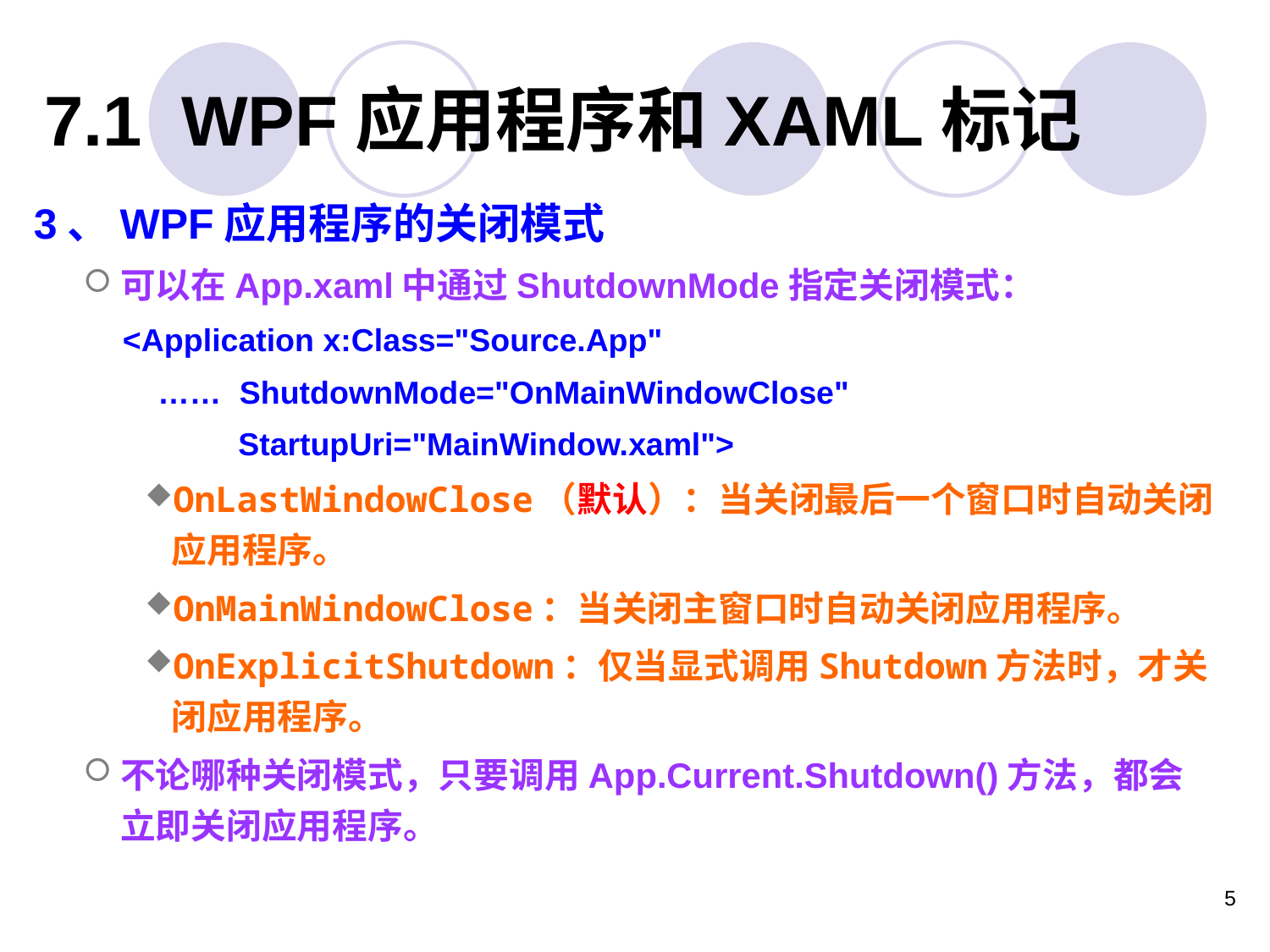

# 7.1  WPF应用程序和XAML标记
3、WPF应用程序的关闭模式
可以在App.xaml中通过ShutdownMode指定关闭模式：
          <Application x:Class="Source.App"
              ……  ShutdownMode="OnMainWindowClose"
                       StartupUri="MainWindow.xaml">
OnLastWindowClose（默认）：当关闭最后一个窗口时自动关闭应用程序。
OnMainWindowClose：当关闭主窗口时自动关闭应用程序。
OnExplicitShutdown：仅当显式调用Shutdown方法时，才关闭应用程序。
不论哪种关闭模式，只要调用App.Current.Shutdown()方法，都会立即关闭应用程序。
5